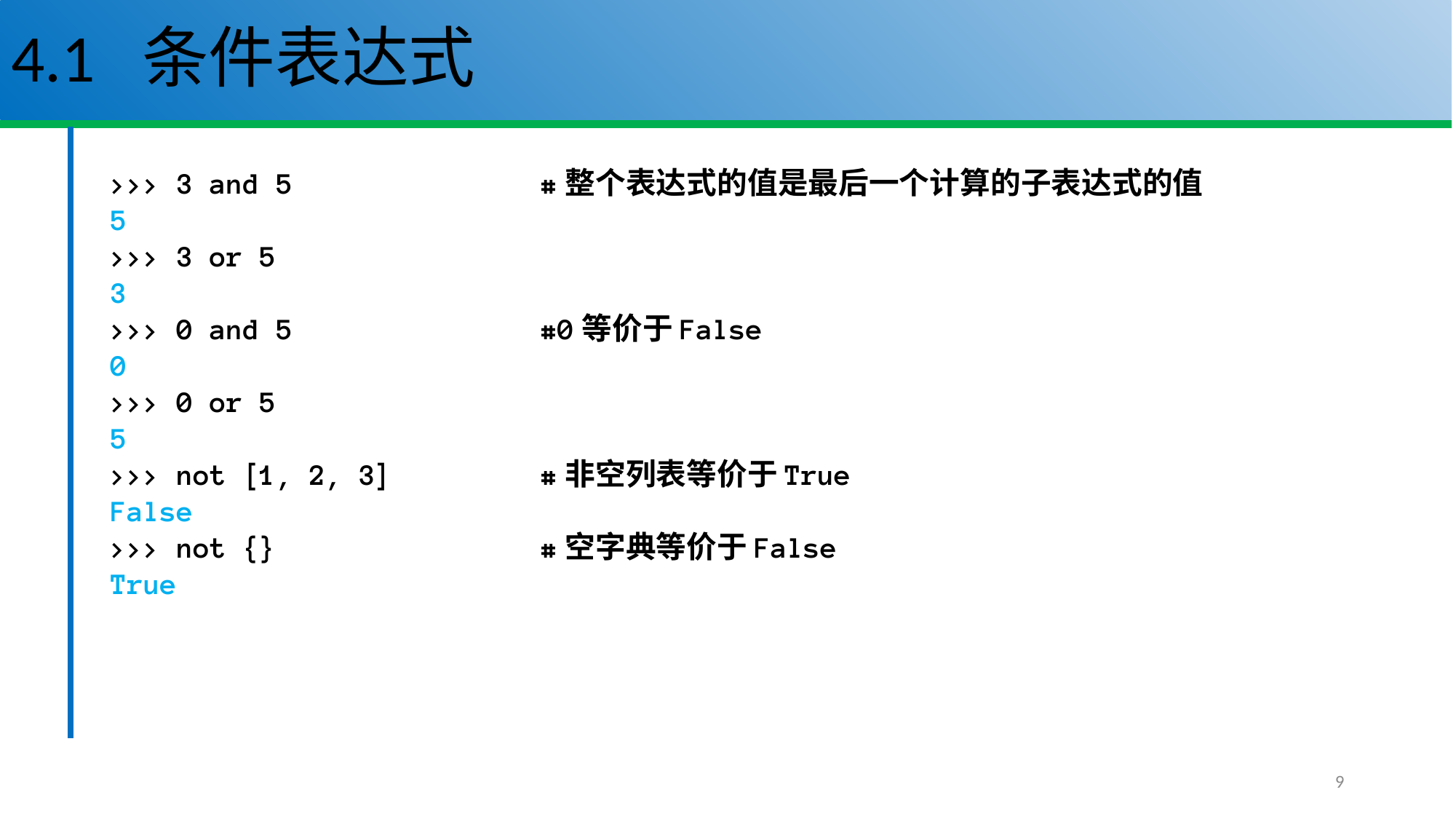

# 4.1  条件表达式
>>> 3 and 5               #整个表达式的值是最后一个计算的子表达式的值
5
>>> 3 or 5
3
>>> 0 and 5               #0等价于False
0
>>> 0 or 5
5
>>> not [1, 2, 3]         #非空列表等价于True
False
>>> not {}                #空字典等价于False
True
9